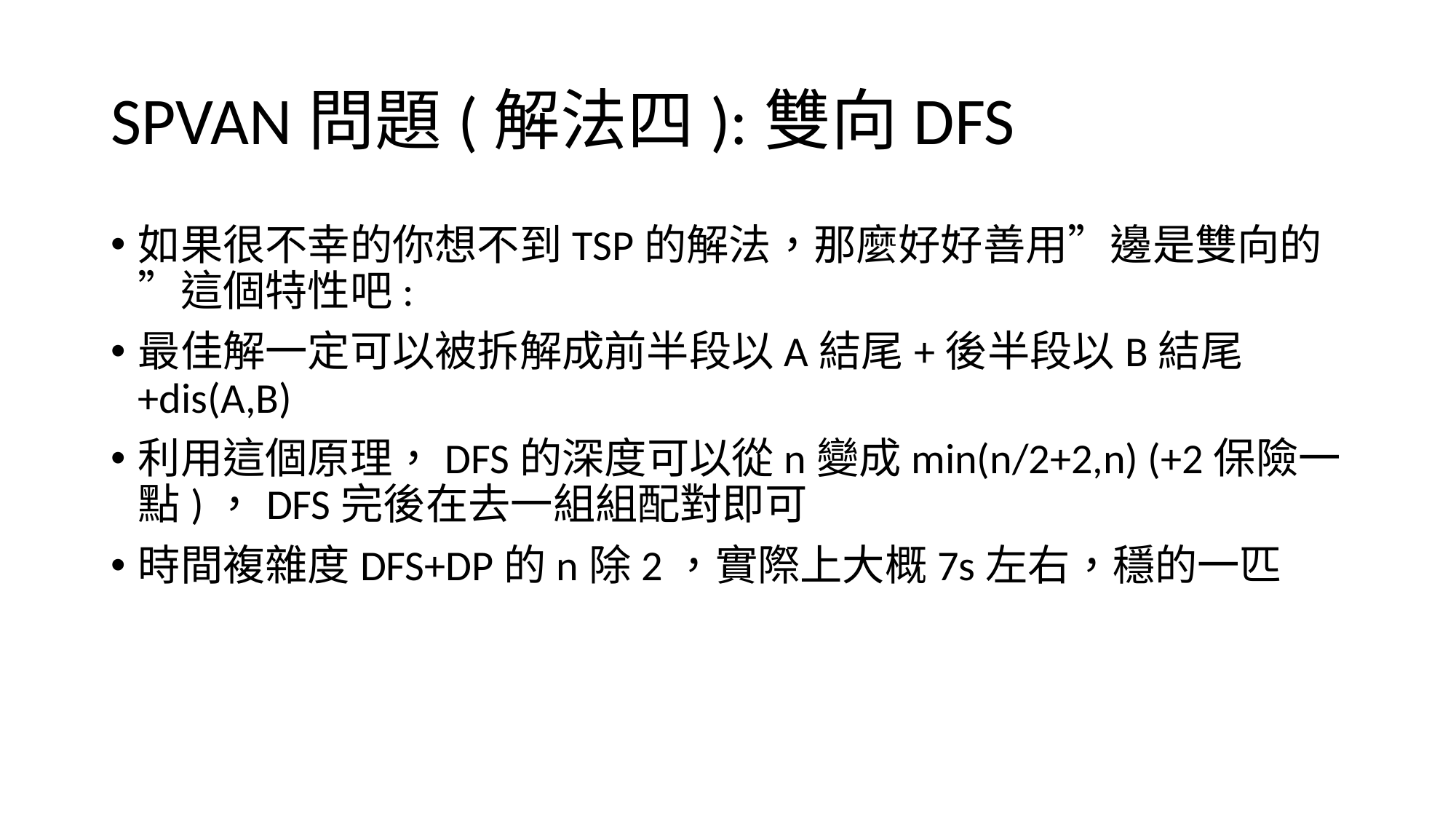

# SPVAN問題(解法四):雙向DFS
如果很不幸的你想不到TSP的解法，那麼好好善用”邊是雙向的”這個特性吧:
最佳解一定可以被拆解成前半段以A結尾+後半段以B結尾+dis(A,B)
利用這個原理，DFS的深度可以從n變成min(n/2+2,n) (+2保險一點)，DFS完後在去一組組配對即可
時間複雜度DFS+DP的n除2，實際上大概7s左右，穩的一匹